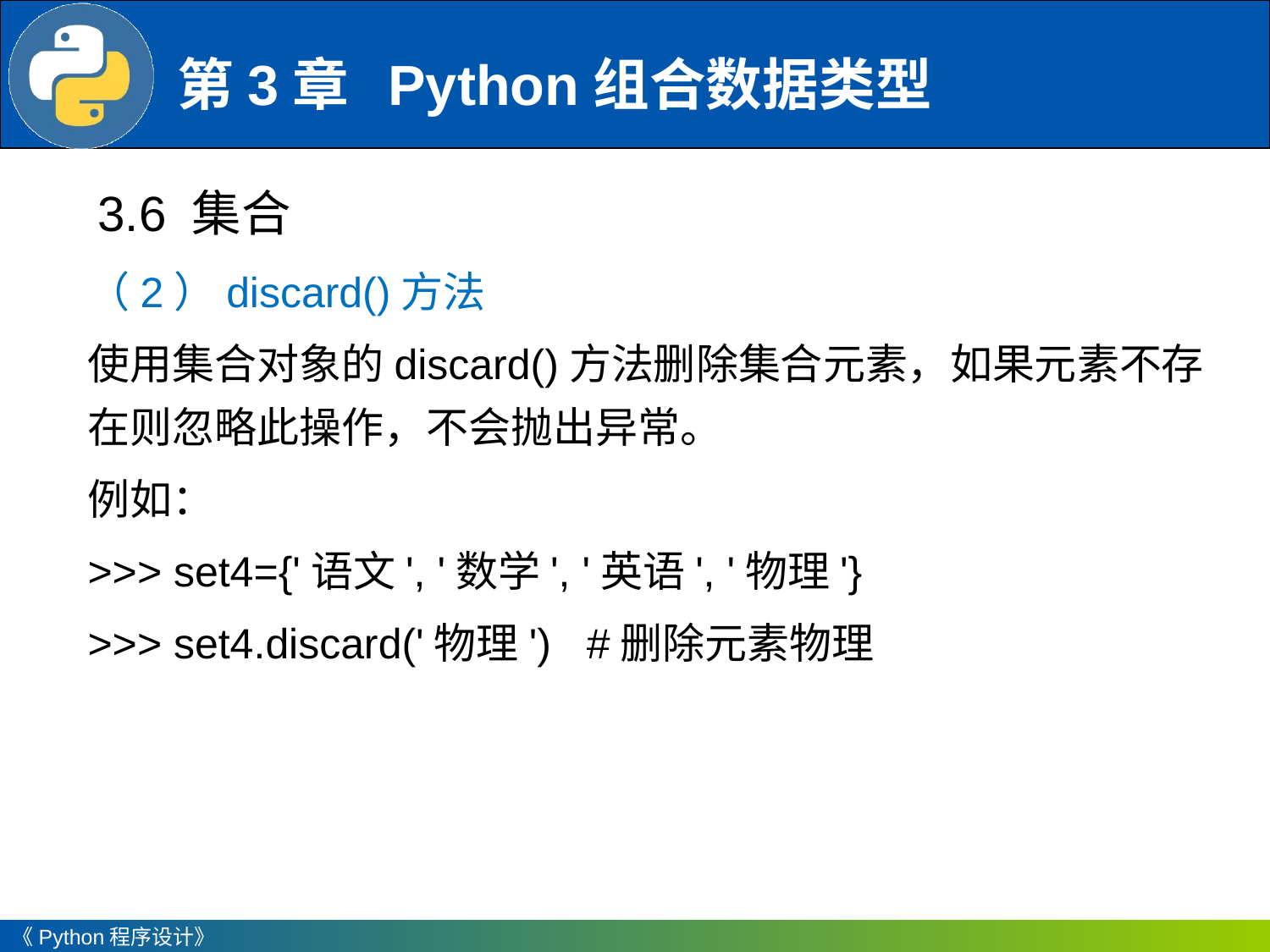

3.6 集合
（2）discard()方法
使用集合对象的discard()方法删除集合元素，如果元素不存在则忽略此操作，不会抛出异常。
例如：
>>> set4={'语文', '数学', '英语', '物理'}
>>> set4.discard('物理')   #删除元素物理